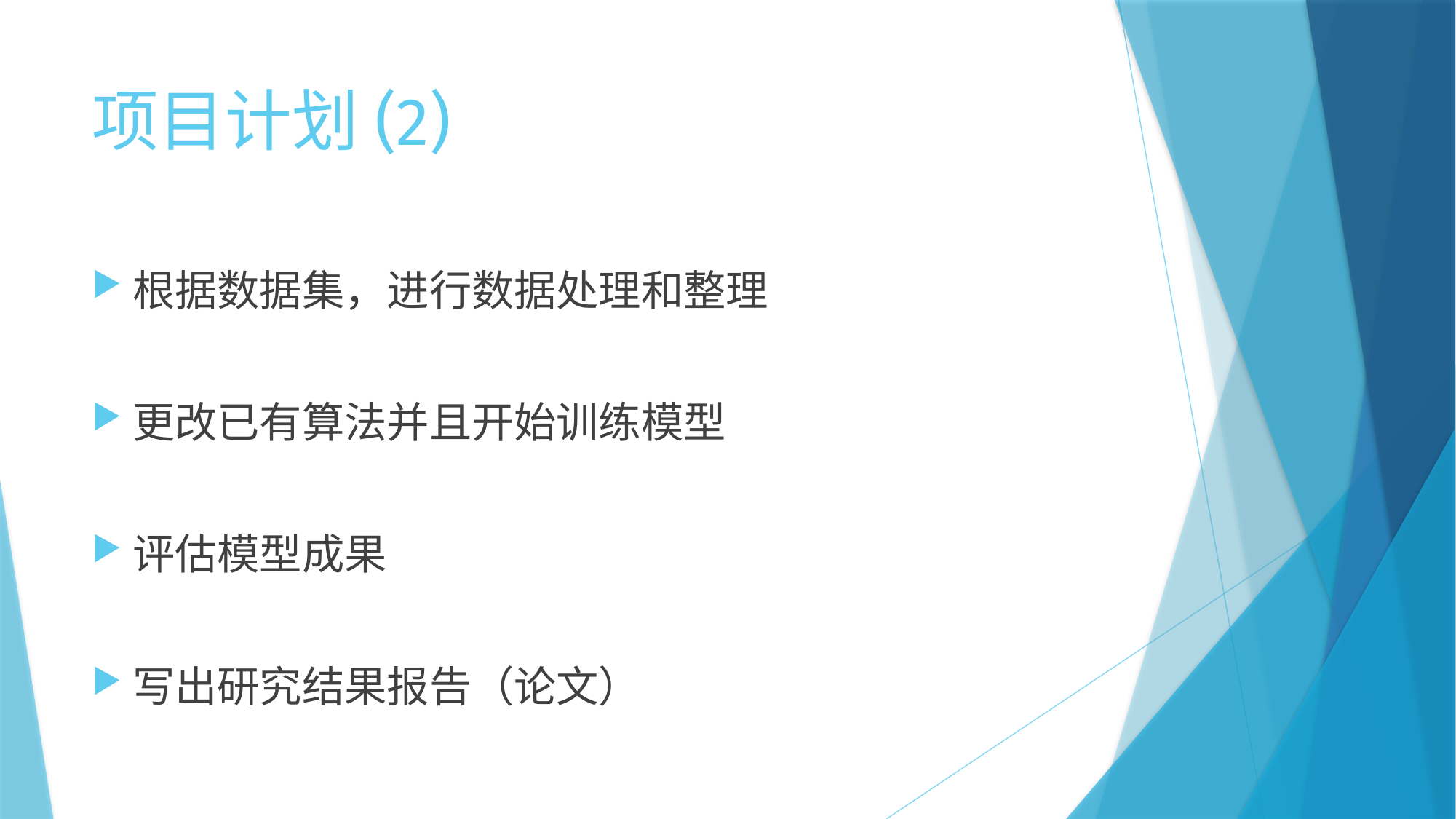

# 项目计划(2)
根据数据集，进行数据处理和整理

更改已有算法并且开始训练模型

评估模型成果

写出研究结果报告（论文）